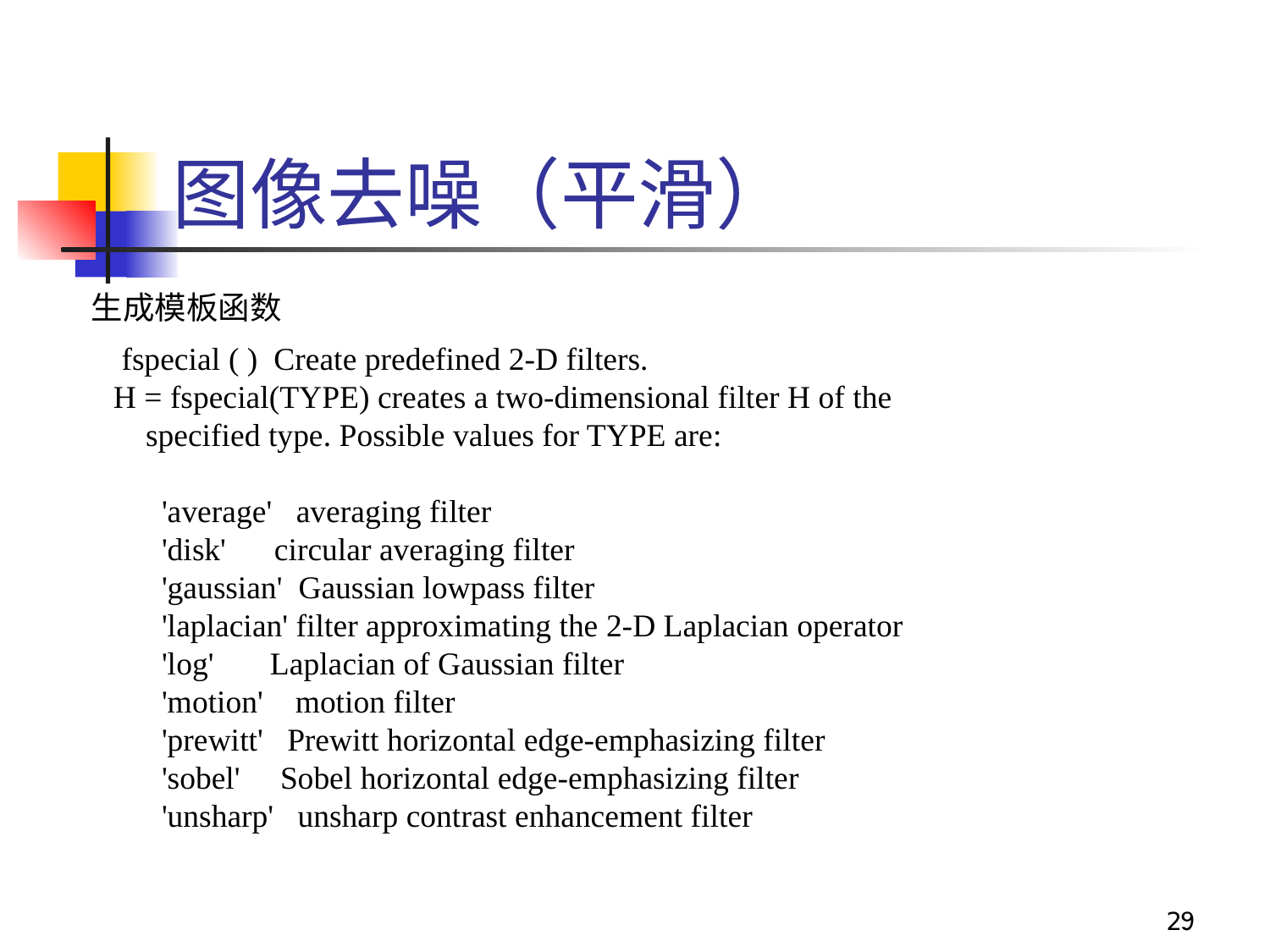

图像去噪（平滑）
生成模板函数
 fspecial ( )  Create predefined 2-D filters.
H = fspecial(TYPE) creates a two-dimensional filter H of the
    specified type. Possible values for TYPE are:

      'average'   averaging filter
      'disk'      circular averaging filter
      'gaussian'  Gaussian lowpass filter
      'laplacian' filter approximating the 2-D Laplacian operator
      'log'       Laplacian of Gaussian filter
      'motion'    motion filter
      'prewitt'   Prewitt horizontal edge-emphasizing filter
      'sobel'     Sobel horizontal edge-emphasizing filter
      'unsharp'   unsharp contrast enhancement filter
29